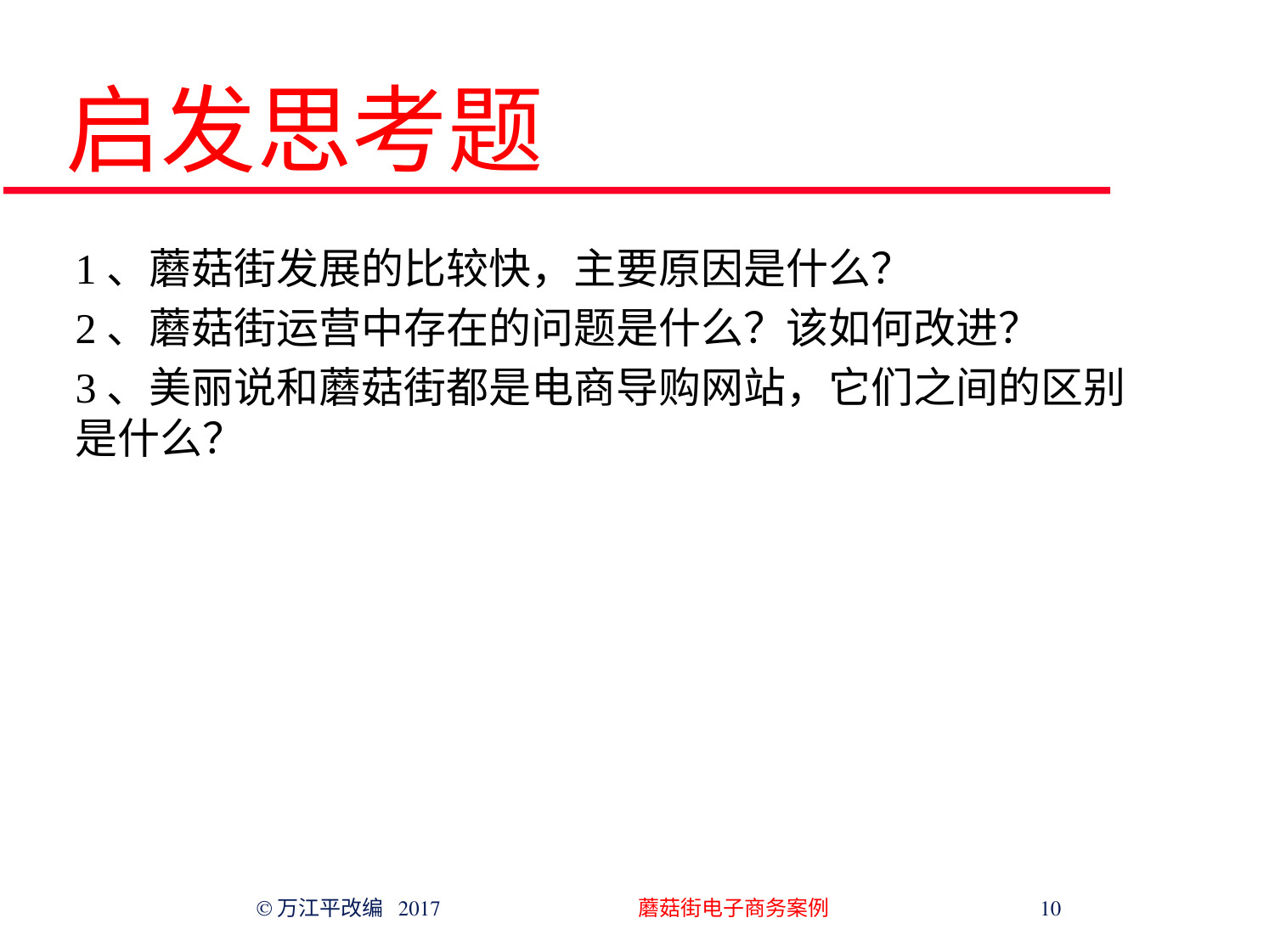

# 启发思考题
1、蘑菇街发展的比较快，主要原因是什么？
2、蘑菇街运营中存在的问题是什么？该如何改进？
3、美丽说和蘑菇街都是电商导购网站，它们之间的区别是什么？